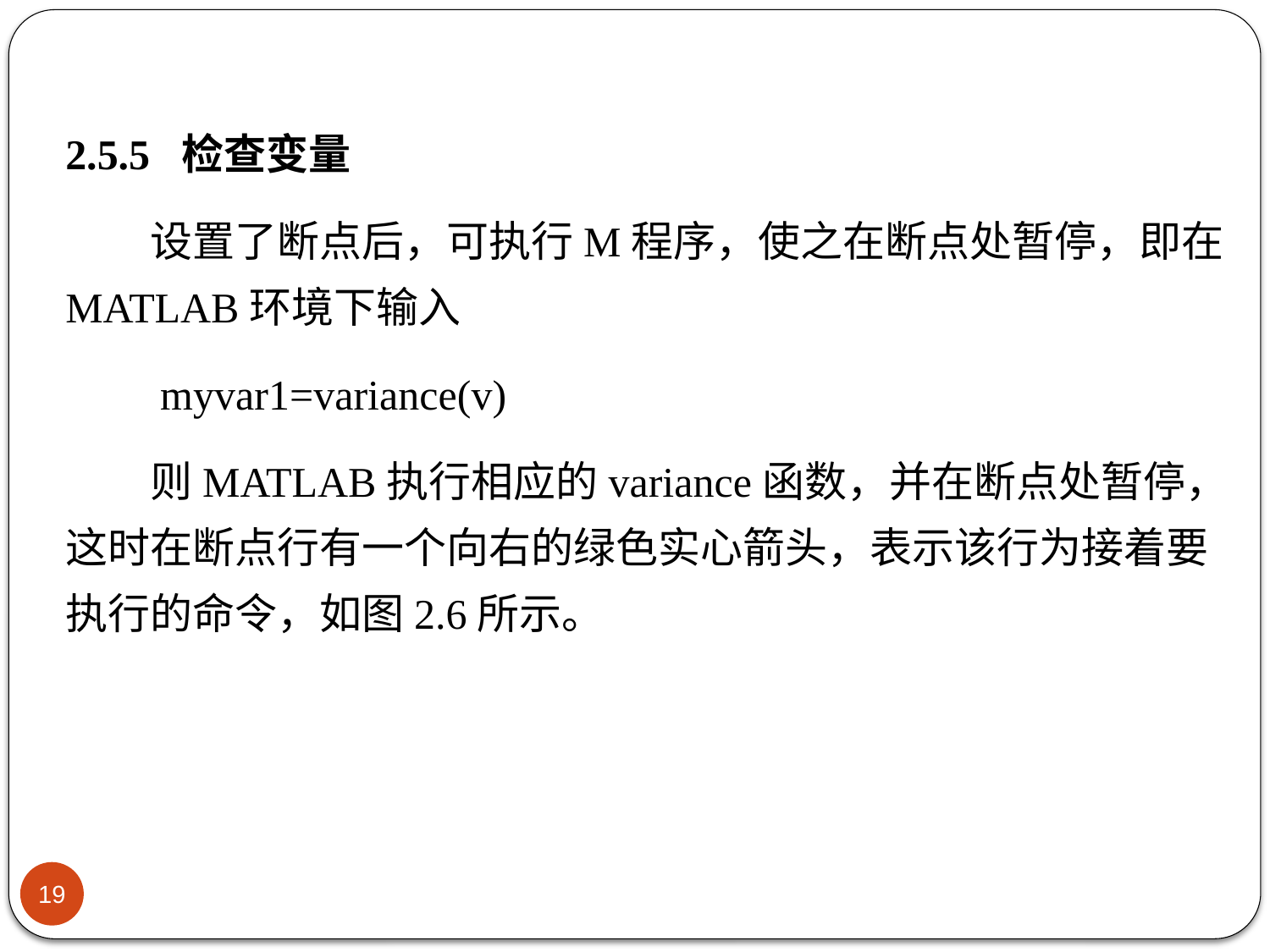

2.5.5  检查变量
　　设置了断点后，可执行M程序，使之在断点处暂停，即在MATLAB环境下输入
　　myvar1=variance(v)
　　则MATLAB执行相应的variance函数，并在断点处暂停，这时在断点行有一个向右的绿色实心箭头，表示该行为接着要执行的命令，如图2.6所示。
19